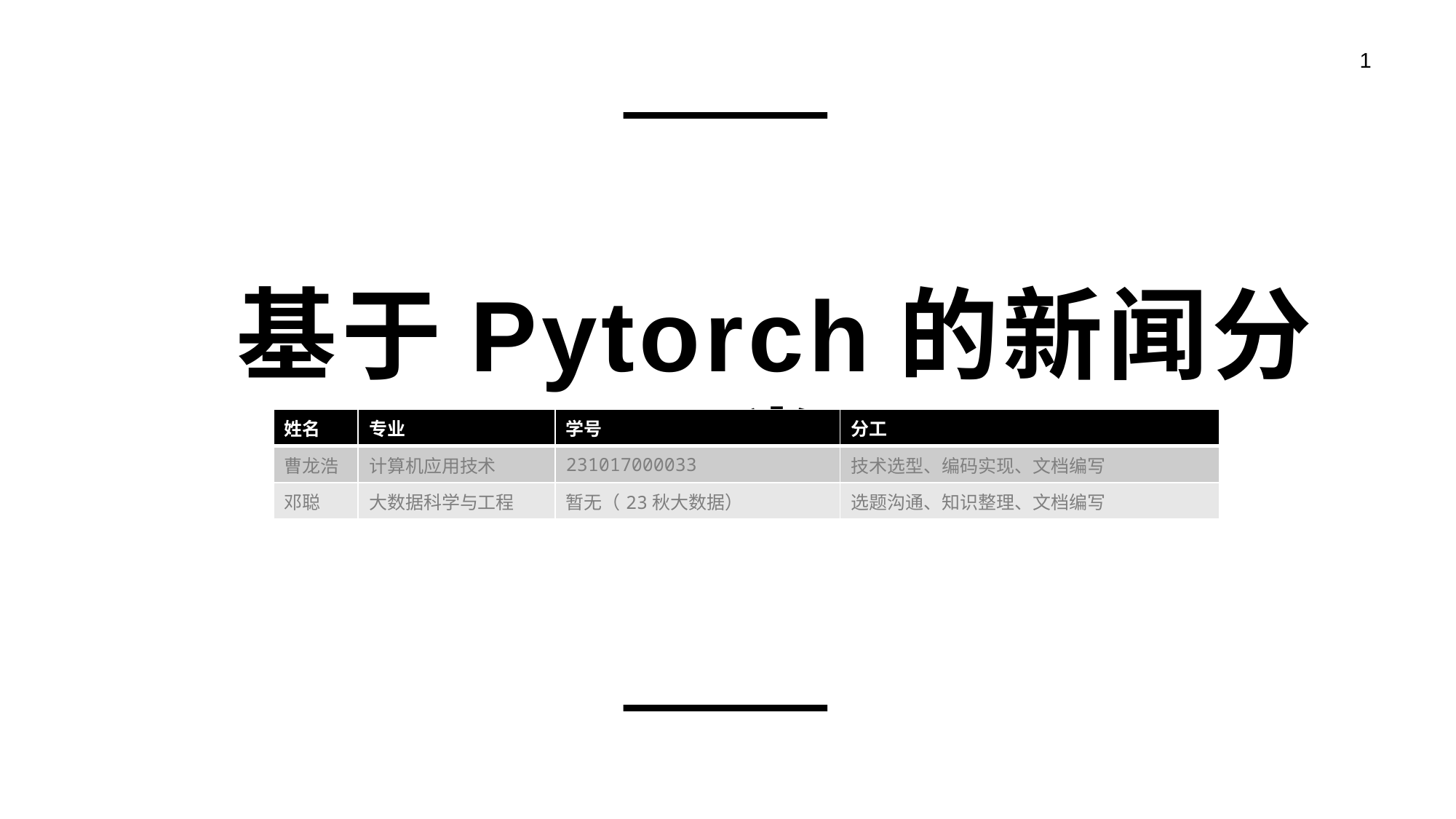

基于Pytorch的新闻分类
| 姓名 | 专业 | 学号 | 分工 |
| --- | --- | --- | --- |
| 曹龙浩 | 计算机应用技术 | 231017000033 | 技术选型、编码实现、文档编写 |
| 邓聪 | 大数据科学与工程 | 暂无（23秋大数据） | 选题沟通、知识整理、文档编写 |